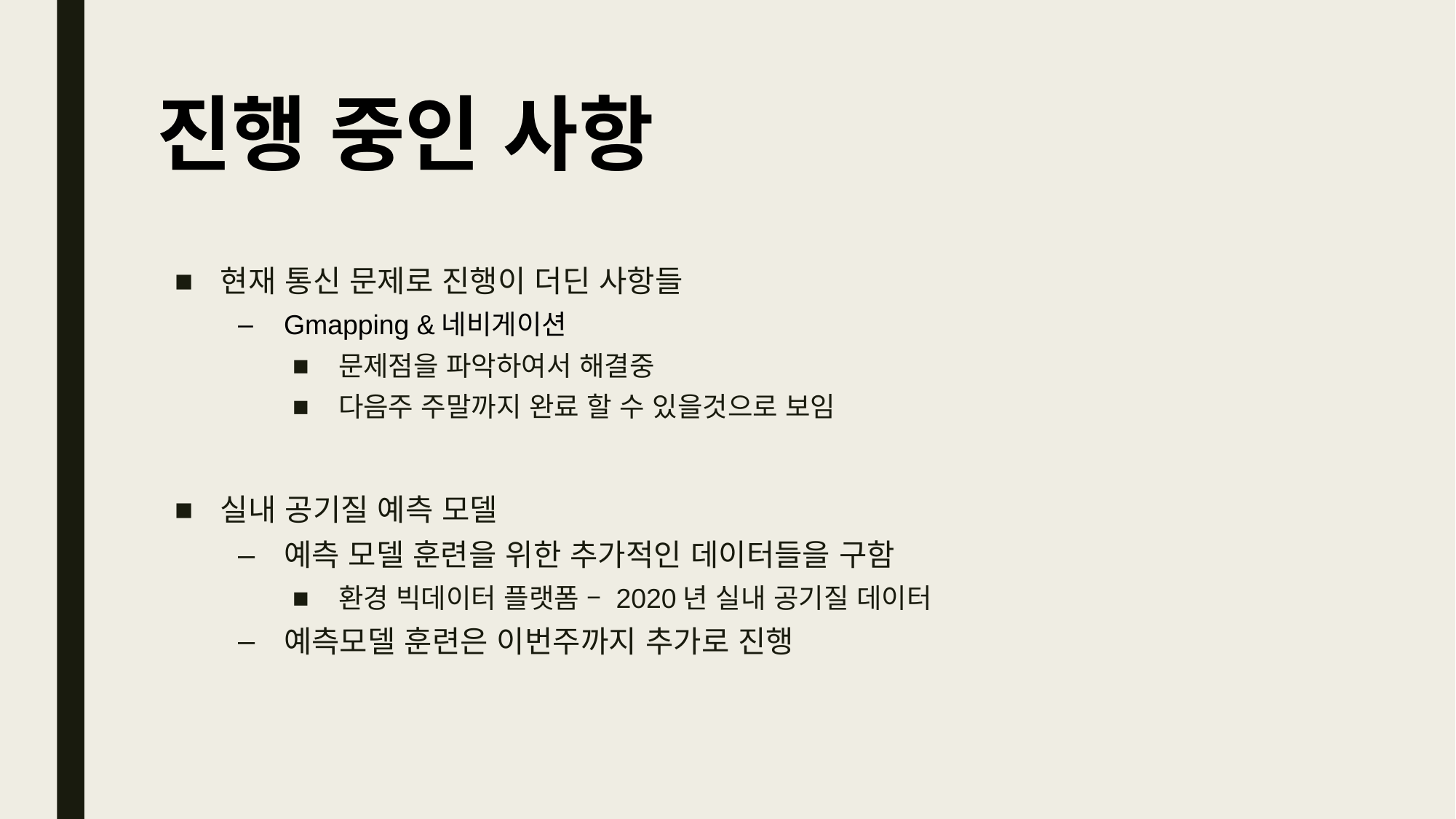

진행 중인 사항
현재 통신 문제로 진행이 더딘 사항들
Gmapping &네비게이션
문제점을 파악하여서 해결중
다음주 주말까지 완료 할 수 있을것으로 보임

실내 공기질 예측 모델
예측 모델 훈련을 위한 추가적인 데이터들을 구함
환경 빅데이터 플랫폼 – 2020년 실내 공기질 데이터
예측모델 훈련은 이번주까지 추가로 진행